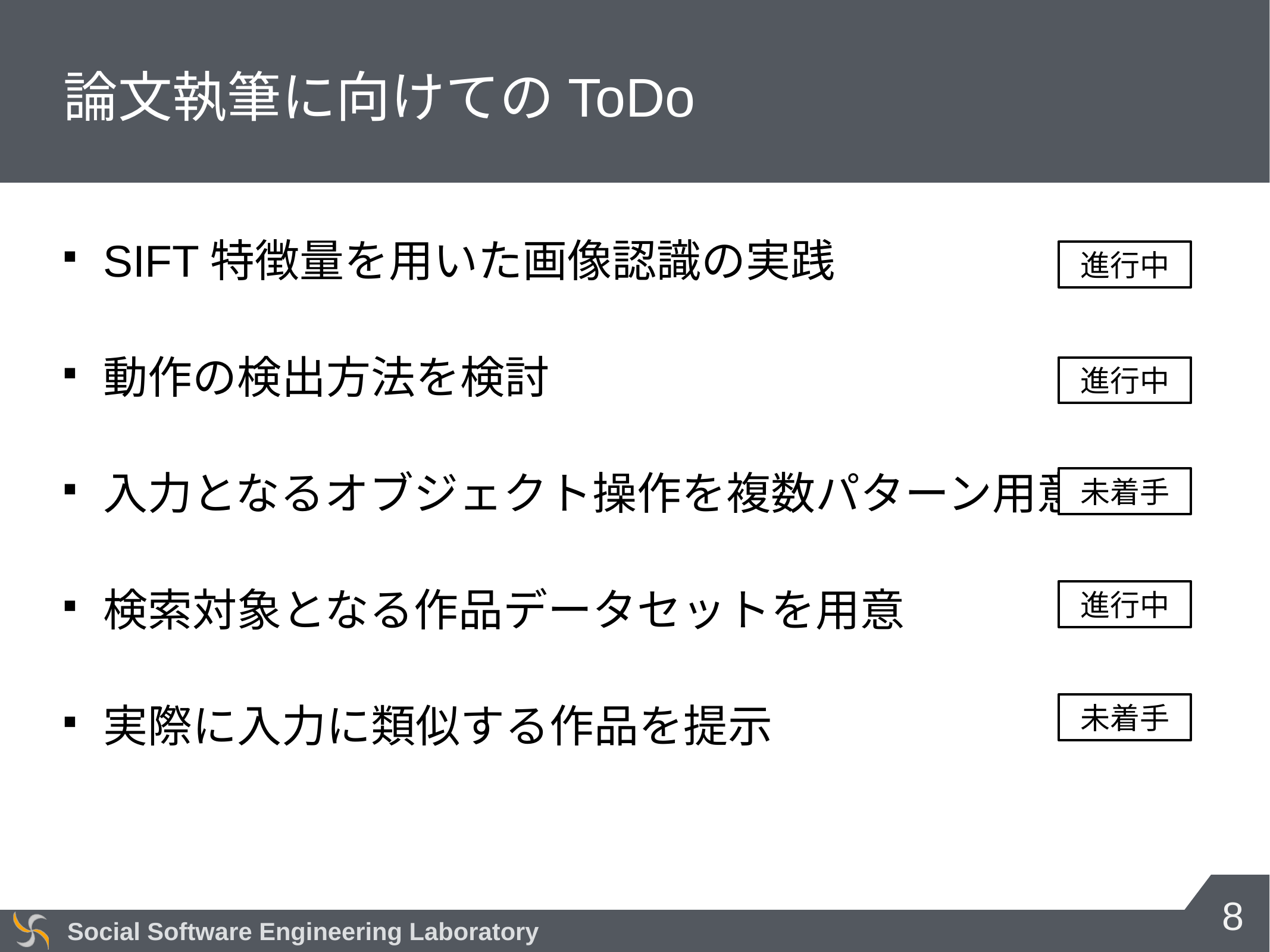

# 論文執筆に向けてのToDo
SIFT特徴量を用いた画像認識の実践
動作の検出方法を検討
入力となるオブジェクト操作を複数パターン用意
検索対象となる作品データセットを用意
実際に入力に類似する作品を提示

進行中
進行中
未着手
進行中
未着手
8